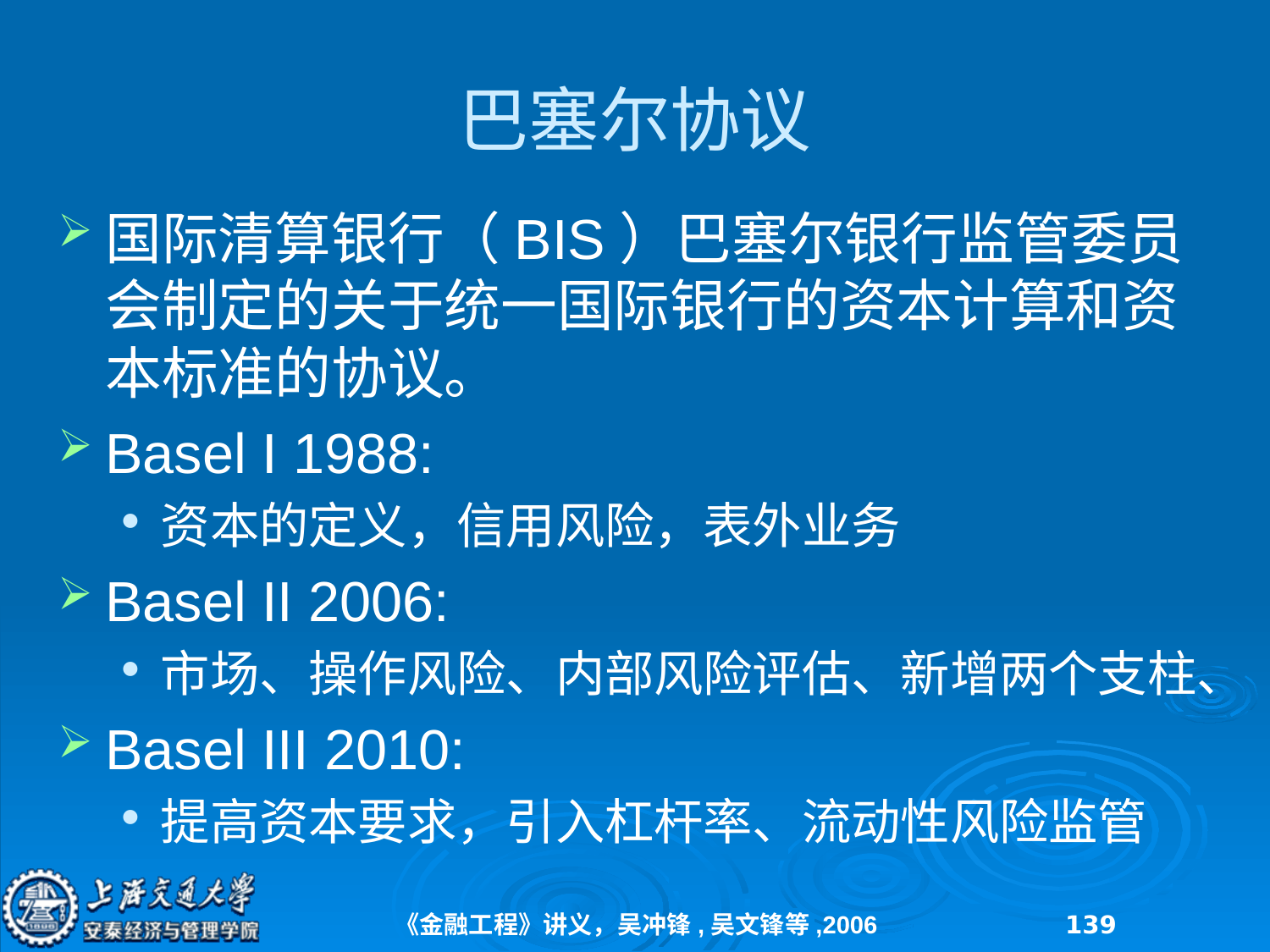

# 巴塞尔协议
国际清算银行（BIS）巴塞尔银行监管委员会制定的关于统一国际银行的资本计算和资本标准的协议。
Basel I 1988:
资本的定义，信用风险，表外业务
Basel II 2006:
市场、操作风险、内部风险评估、新增两个支柱、
Basel III 2010:
提高资本要求，引入杠杆率、流动性风险监管